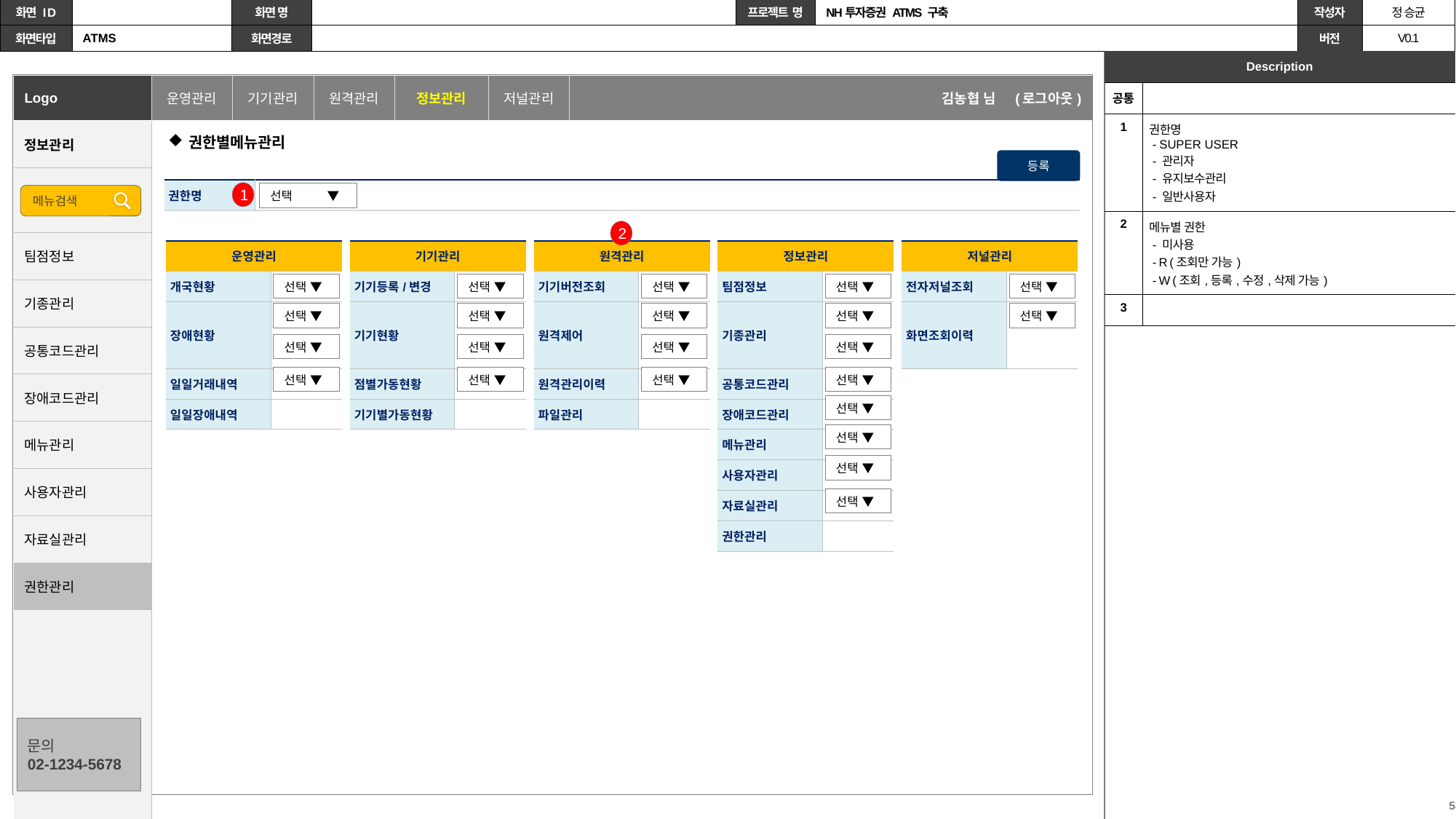

| Description |  |
| --- | --- |
| 공통 |  |
| 1 | 권한명 - SUPER USER - 관리자 - 유지보수관리 - 일반사용자 |
| 2 | 메뉴별 권한 - 미사용 - R (조회만 가능) - W (조회,등록,수정,삭제 가능) |
| 3 |  |
| Logo | 운영관리 | 기기관리 | 원격관리 | 정보관리 | 저널관리 |  | 김농협 님 (로그아웃) |
| --- | --- | --- | --- | --- | --- | --- | --- |
| 정보관리 |  |
| --- | --- |
|  |  |
|  |  |
| 팀점정보 |  |
| 기종관리 |  |
| 공통코드관리 |  |
| 장애코드관리 |  |
| 메뉴관리 |  |
| 사용자관리 |  |
| 자료실관리 |  |
| 권한관리 |  |
|  |  |
권한별메뉴관리
등록
| 권한명 |  |
| --- | --- |
1
선택          ▼
메뉴검색

2
| 운영관리 |  |
| --- | --- |
| 개국현황 |  |
| 장애현황 |  |
| 일일거래내역 |  |
| 일일장애내역 |  |
| 기기관리 |  |
| --- | --- |
| 기기등록/변경 |  |
| 기기현황 |  |
| 점별가동현황 |  |
| 기기별가동현황 |  |
| 원격관리 |  |
| --- | --- |
| 기기버전조회 |  |
| 원격제어 |  |
| 원격관리이력 |  |
| 파일관리 |  |
| 정보관리 |  |
| --- | --- |
| 팀점정보 |  |
| 기종관리 |  |
| 공통코드관리 |  |
| 장애코드관리 |  |
| 메뉴관리 |  |
| 사용자관리 |  |
| 자료실관리 |  |
| 권한관리 |  |
| 저널관리 |  |
| --- | --- |
| 전자저널조회 |  |
| 화면조회이력 |  |
선택 ▼
선택 ▼
선택 ▼
선택 ▼
선택 ▼
선택 ▼
선택 ▼
선택 ▼
선택 ▼
선택 ▼
선택 ▼
선택 ▼
선택 ▼
선택 ▼
선택 ▼
선택 ▼
선택 ▼
선택 ▼
선택 ▼
선택 ▼
선택 ▼
선택 ▼
문의
02-1234-5678